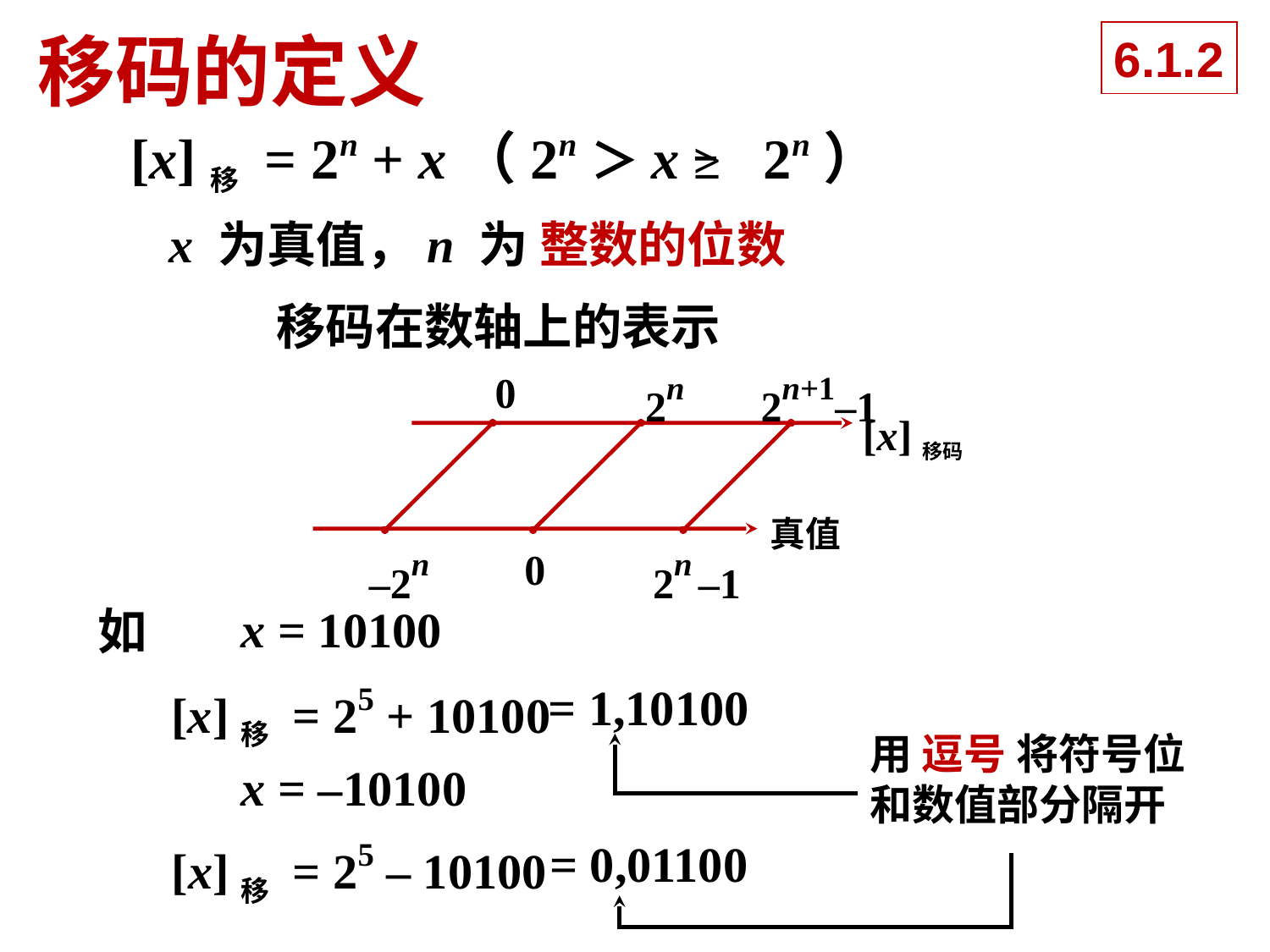

# 移码的定义
6.1.2
[x]移 = 2n + x（2n＞x ≥   2n）

x 为真值，n 为 整数的位数
移码在数轴上的表示
0
2n
2n+1–1
[x]移码

真值

–2n
0
2n –1
x = 10100
如
[x]移 = 25 + 10100
= 1,10100
用 逗号 将符号位
和数值部分隔开

x = –10100
[x]移 = 25 – 10100
= 0,01100